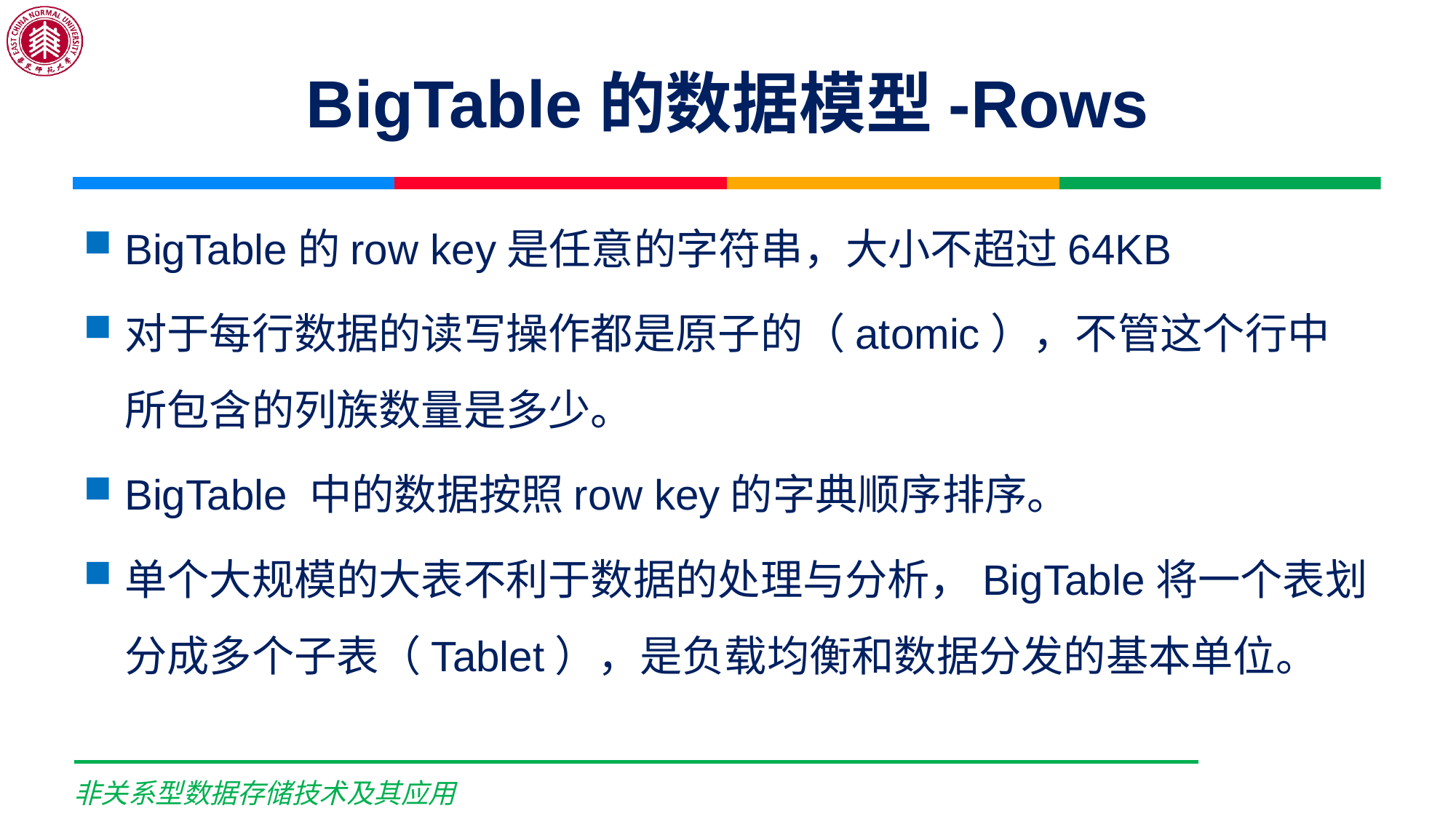

# BigTable的数据模型-Rows
BigTable的row key是任意的字符串，大小不超过64KB
对于每行数据的读写操作都是原子的（atomic），不管这个行中所包含的列族数量是多少。
BigTable 中的数据按照row key的字典顺序排序。
单个大规模的大表不利于数据的处理与分析，BigTable将一个表划分成多个子表（Tablet），是负载均衡和数据分发的基本单位。